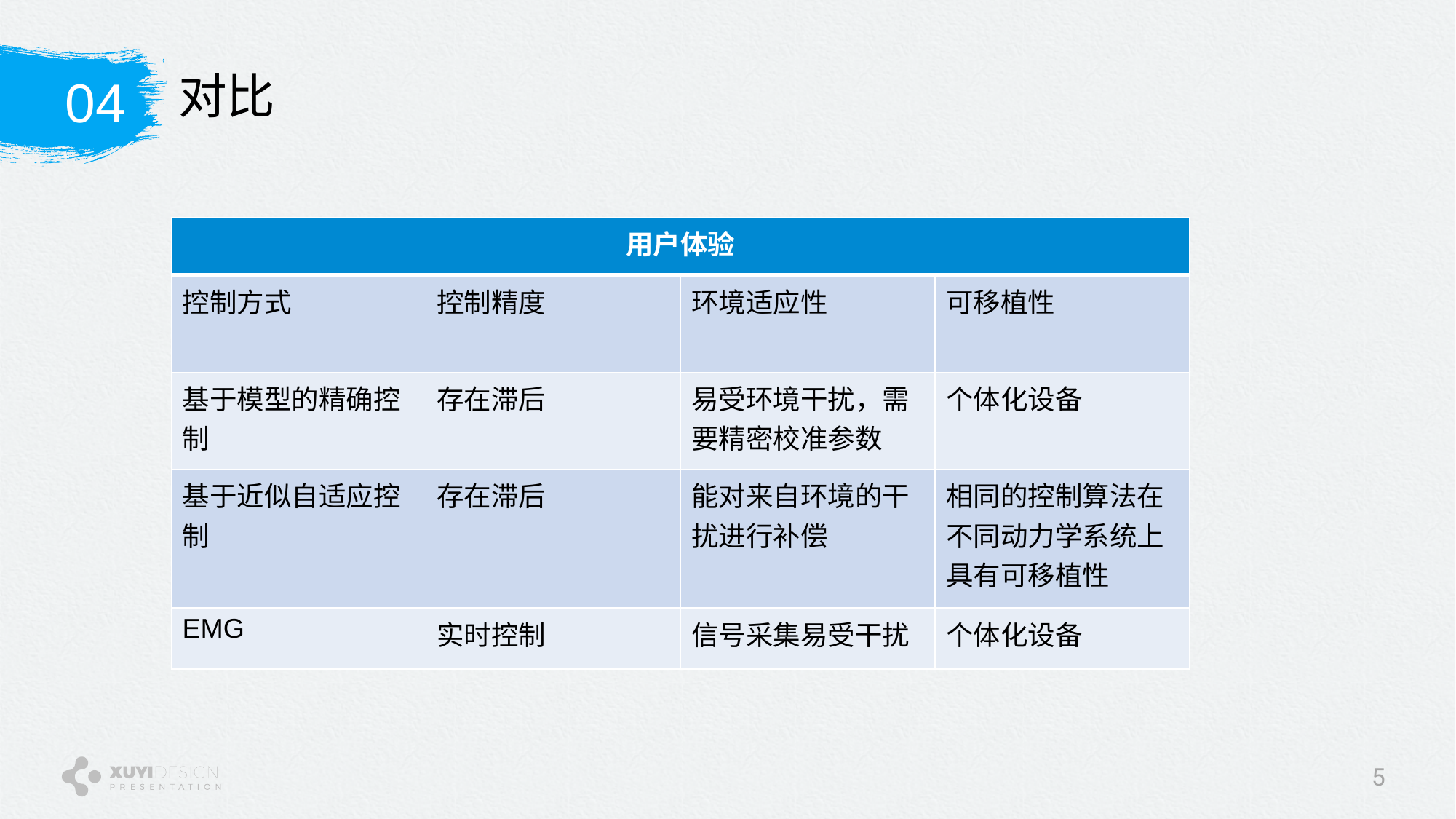

对比
04
e7d195523061f1c0cef09ac28eaae964ec9988a5cce77c8b8C1E4685C6E6B40CD7615480512384A61EE159C6FE0045D14B61E85D0A95589D558B81FFC809322ACC20DC2254D928200A3EA0841B8B1814961BE795024DFDEF45878460D5EEC04B3DB4C246007153409DEDE37CA726A66AF19B77CE744E11CADCFB09B3408DEC1F688348922E38CCEE
| 用户体验 |  |  |  |
| --- | --- | --- | --- |
| 控制方式 | 控制精度 | 环境适应性 | 可移植性 |
| 基于模型的精确控制 | 存在滞后 | 易受环境干扰，需要精密校准参数 | 个体化设备 |
| 基于近似自适应控制 | 存在滞后 | 能对来自环境的干扰进行补偿 | 相同的控制算法在不同动力学系统上具有可移植性 |
| EMG | 实时控制 | 信号采集易受干扰 | 个体化设备 |